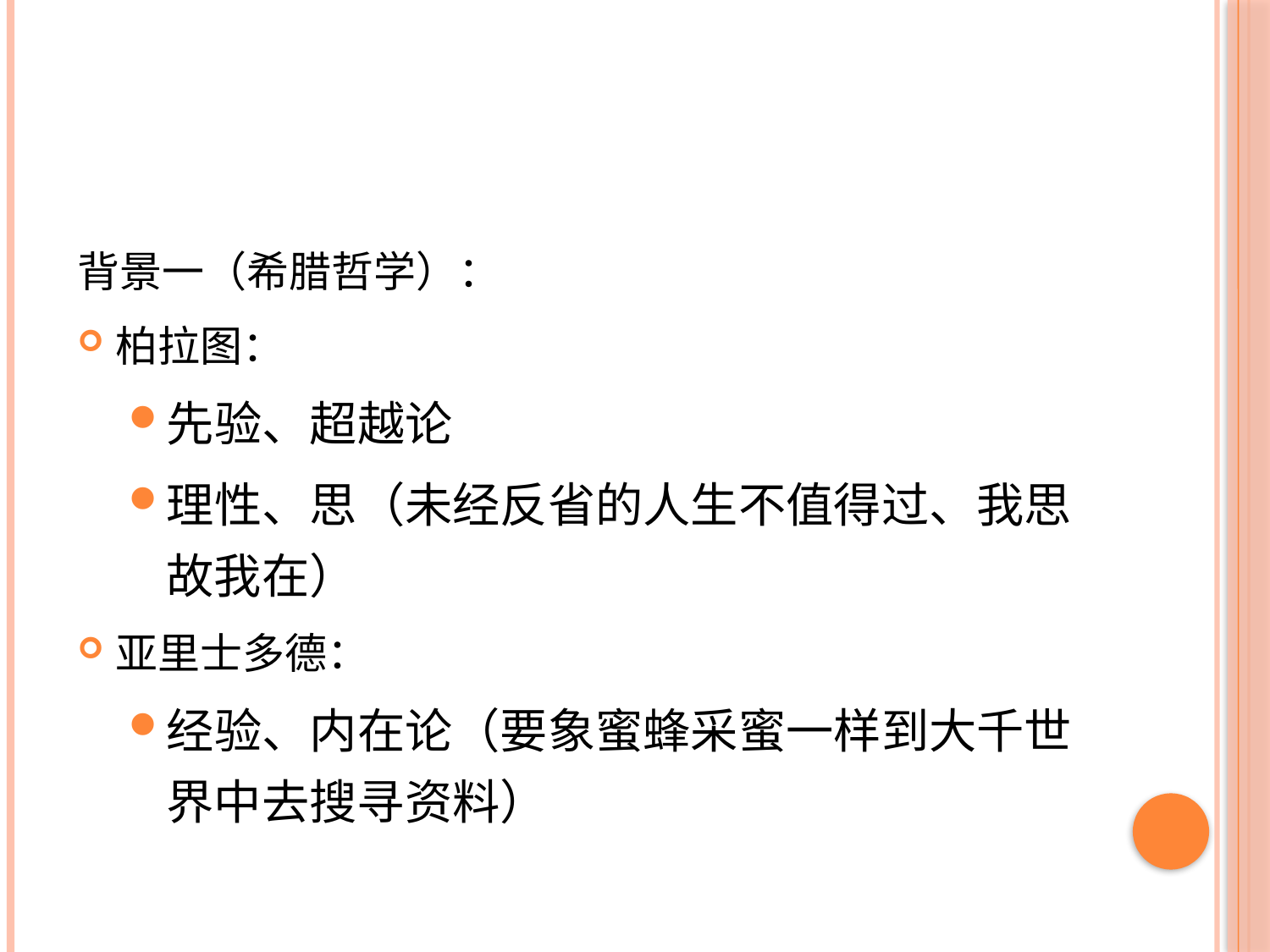

#
背景一（希腊哲学）：
柏拉图：
先验、超越论
理性、思（未经反省的人生不值得过、我思故我在）
亚里士多德：
经验、内在论（要象蜜蜂采蜜一样到大千世界中去搜寻资料）